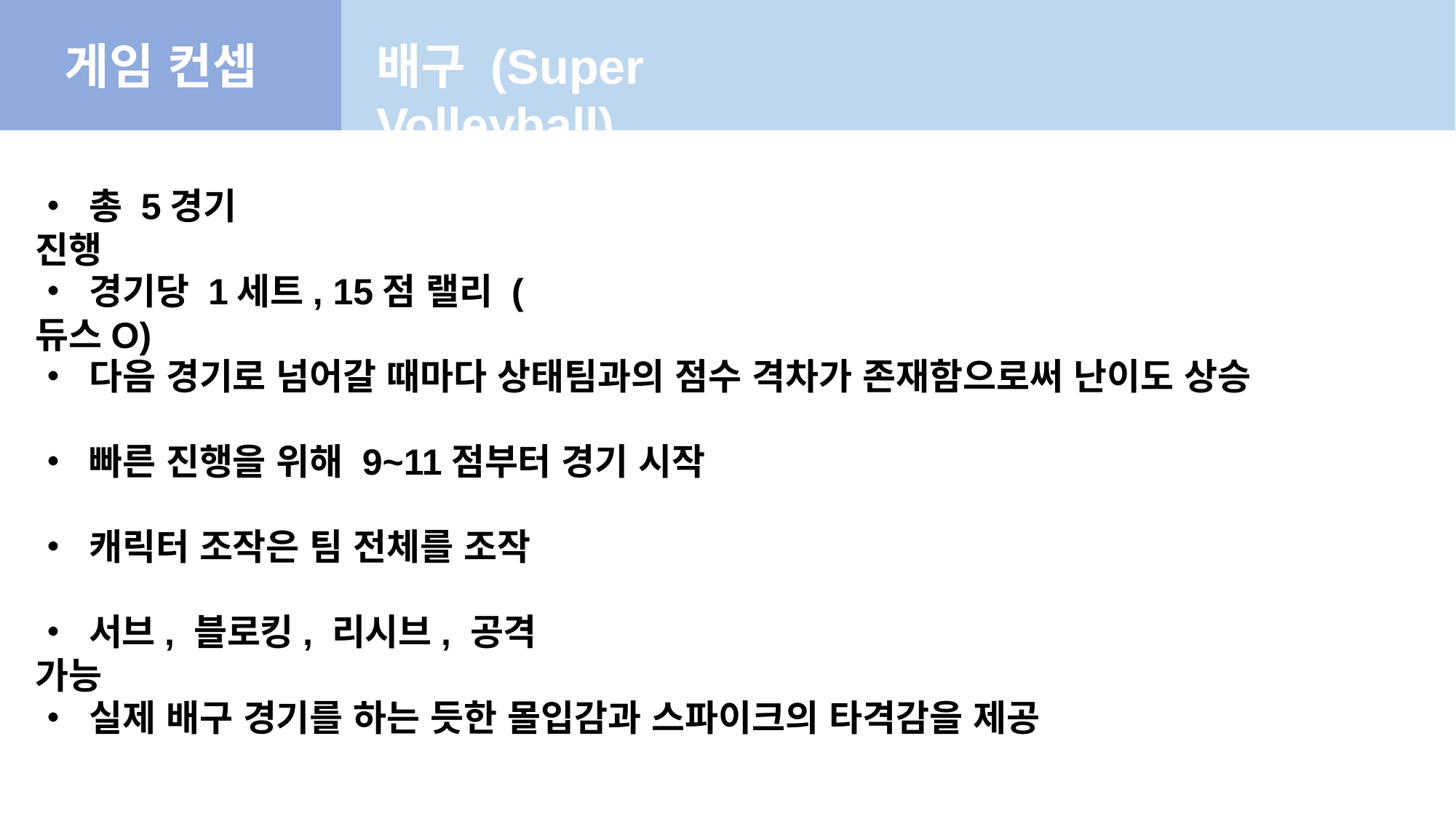

배구 (Super Volleyball)
게임 컨셉
• 총 5경기 진행
• 경기당 1세트, 15점 랠리 (듀스O)
• 다음 경기로 넘어갈 때마다 상태팀과의 점수 격차가 존재함으로써 난이도 상승
• 빠른 진행을 위해 9~11점부터 경기 시작
• 캐릭터 조작은 팀 전체를 조작
• 서브, 블로킹, 리시브, 공격 가능
• 실제 배구 경기를 하는 듯한 몰입감과 스파이크의 타격감을 제공